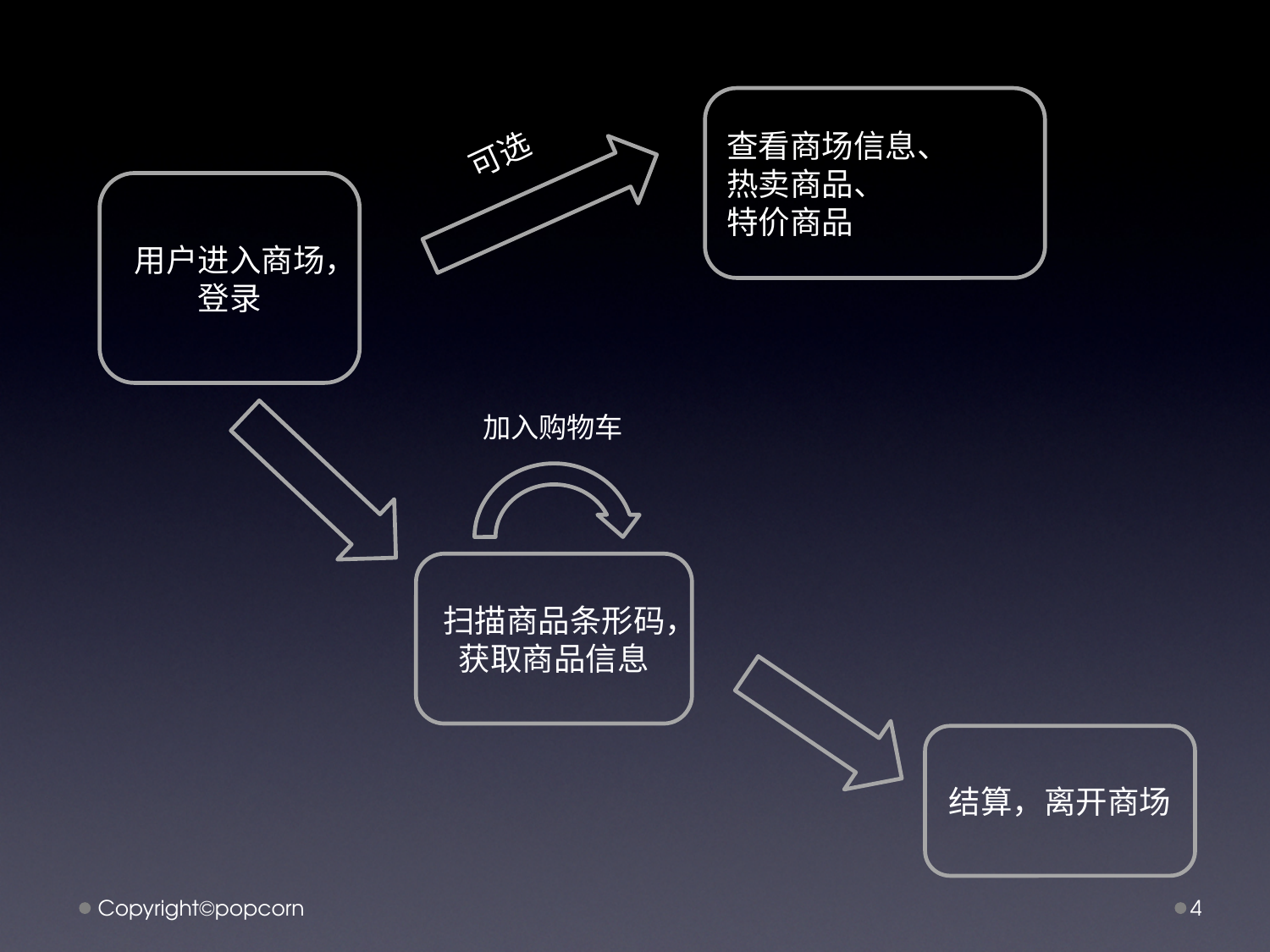

查看商场信息、
热卖商品、
特价商品
可选

用户进入商场，
登录
加入购物车

扫描商品条形码，
获取商品信息

结算，离开商场
Copyright©popcorn
4